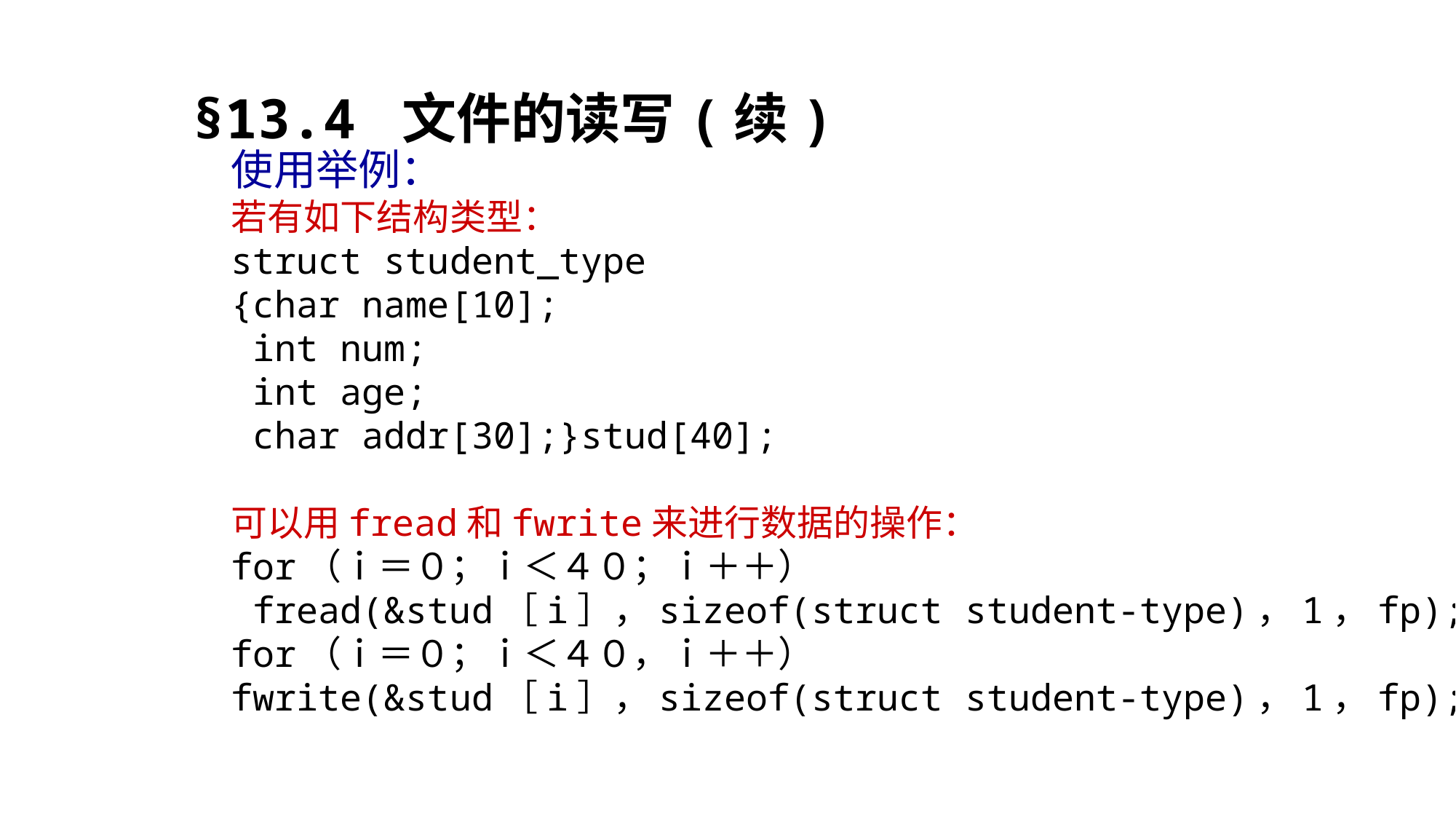

§13.4 文件的读写(续)
使用举例：
若有如下结构类型：
struct student_type
{char name[10];
 int num;
 int age;
 char addr[30];}stud[40];

可以用fread和fwrite来进行数据的操作：
for（ｉ＝０；ｉ＜４０；ｉ＋＋）
 fread(&stud［i］，sizeof(struct student-type)，1，fp);
for（ｉ＝０；ｉ＜４０，ｉ＋＋）
fwrite(&stud［i］，sizeof(struct student-type)，1，fp);